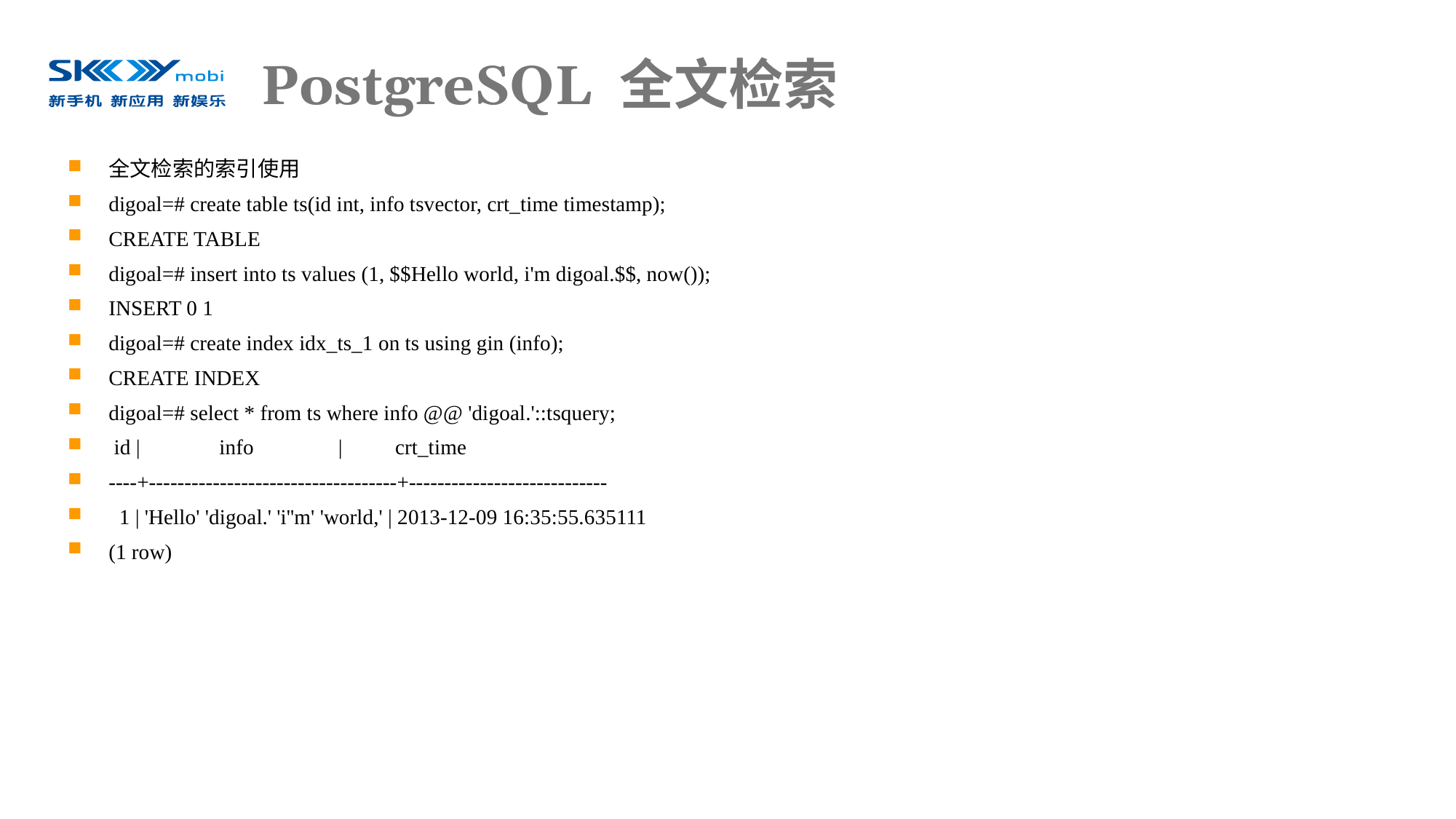

# PostgreSQL 全文检索
全文检索的索引使用
digoal=# create table ts(id int, info tsvector, crt_time timestamp);
CREATE TABLE
digoal=# insert into ts values (1, $$Hello world, i'm digoal.$$, now());
INSERT 0 1
digoal=# create index idx_ts_1 on ts using gin (info);
CREATE INDEX
digoal=# select * from ts where info @@ 'digoal.'::tsquery;
 id |               info                |          crt_time
----+-----------------------------------+----------------------------
  1 | 'Hello' 'digoal.' 'i''m' 'world,' | 2013-12-09 16:35:55.635111
(1 row)